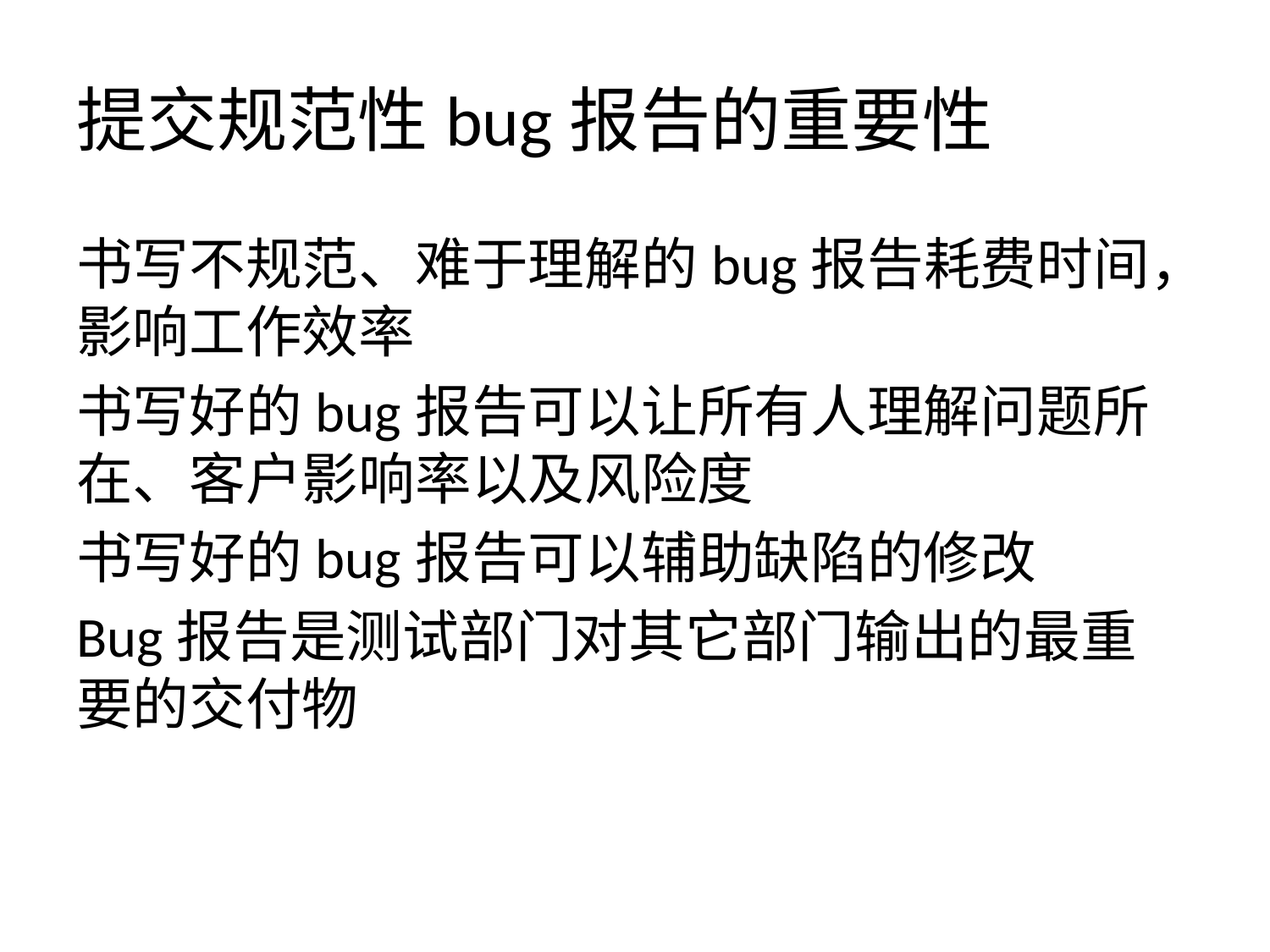

# 提交规范性bug报告的重要性
书写不规范、难于理解的bug报告耗费时间，影响工作效率
书写好的bug报告可以让所有人理解问题所在、客户影响率以及风险度
书写好的bug报告可以辅助缺陷的修改
Bug报告是测试部门对其它部门输出的最重要的交付物